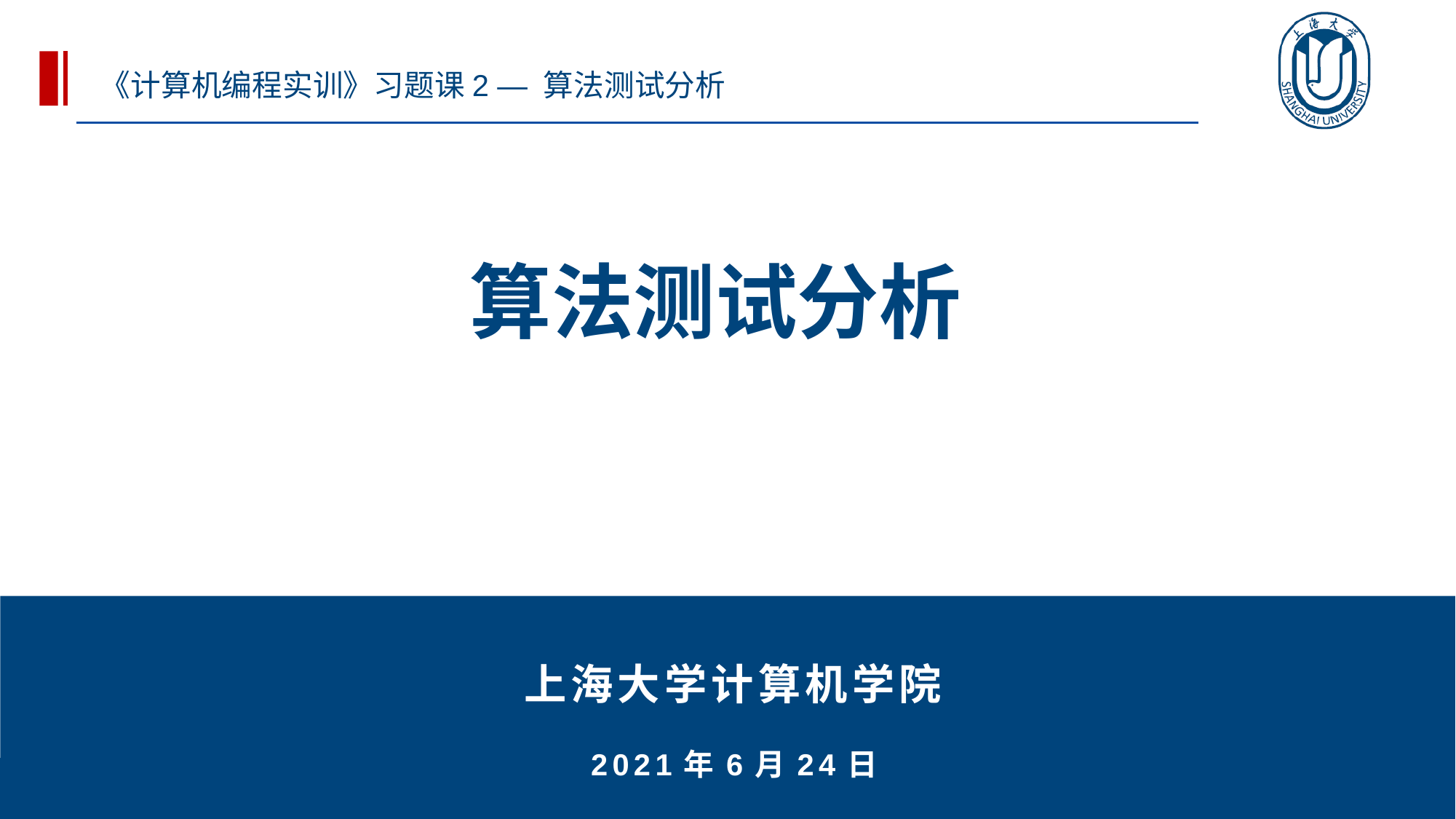

《计算机编程实训》习题课2 — 算法测试分析
算法测试分析

 上海大学计算机学院
 2021年6月24日
1